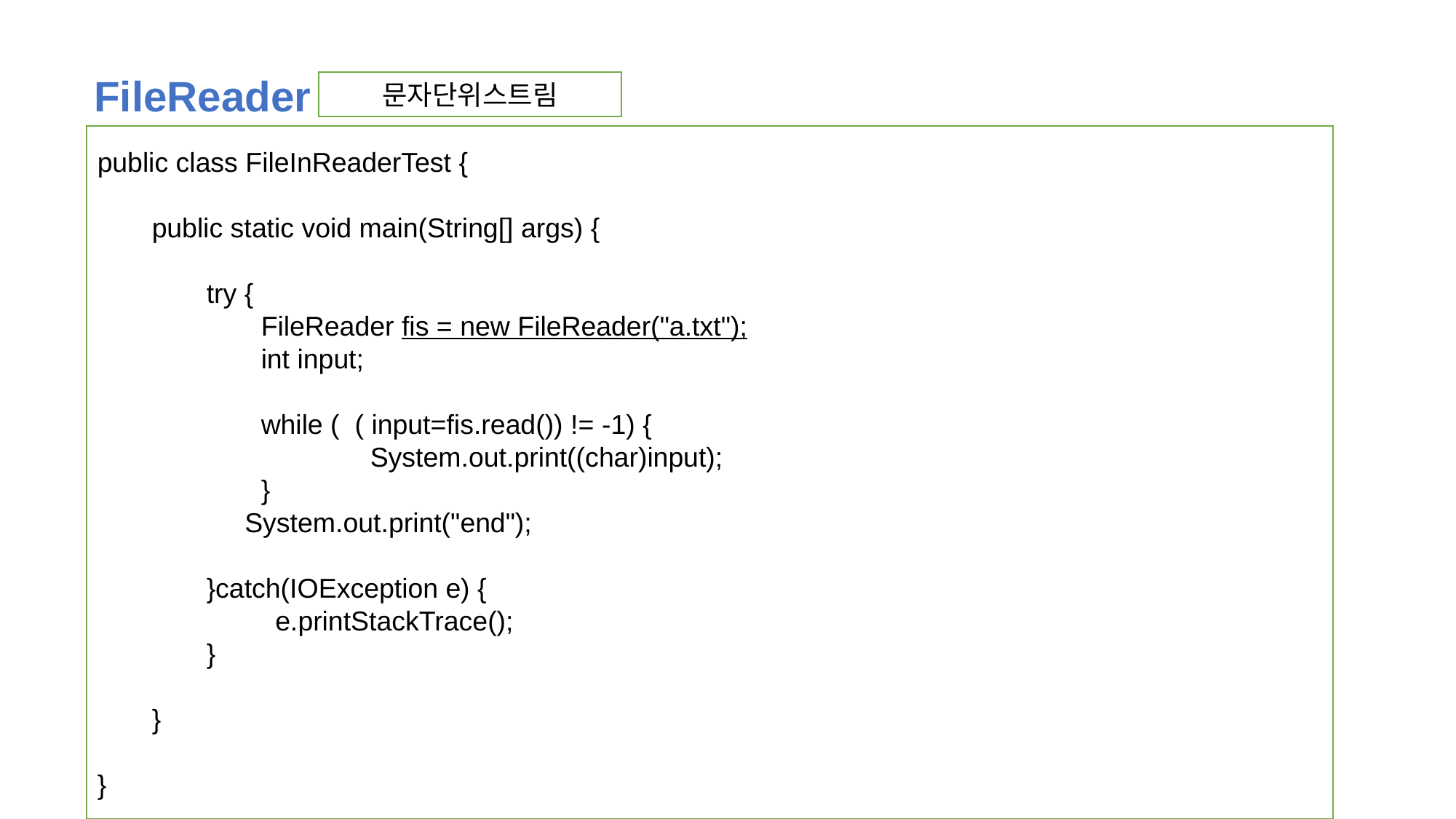

FileReader
문자단위스트림
public class FileInReaderTest {

public static void main(String[] args) {

try {
FileReader fis = new FileReader("a.txt");
int input;

while (  ( input=fis.read()) != -1) {
	System.out.print((char)input);
}
     System.out.print("end");

}catch(IOException e) {
         e.printStackTrace();
}

}

}